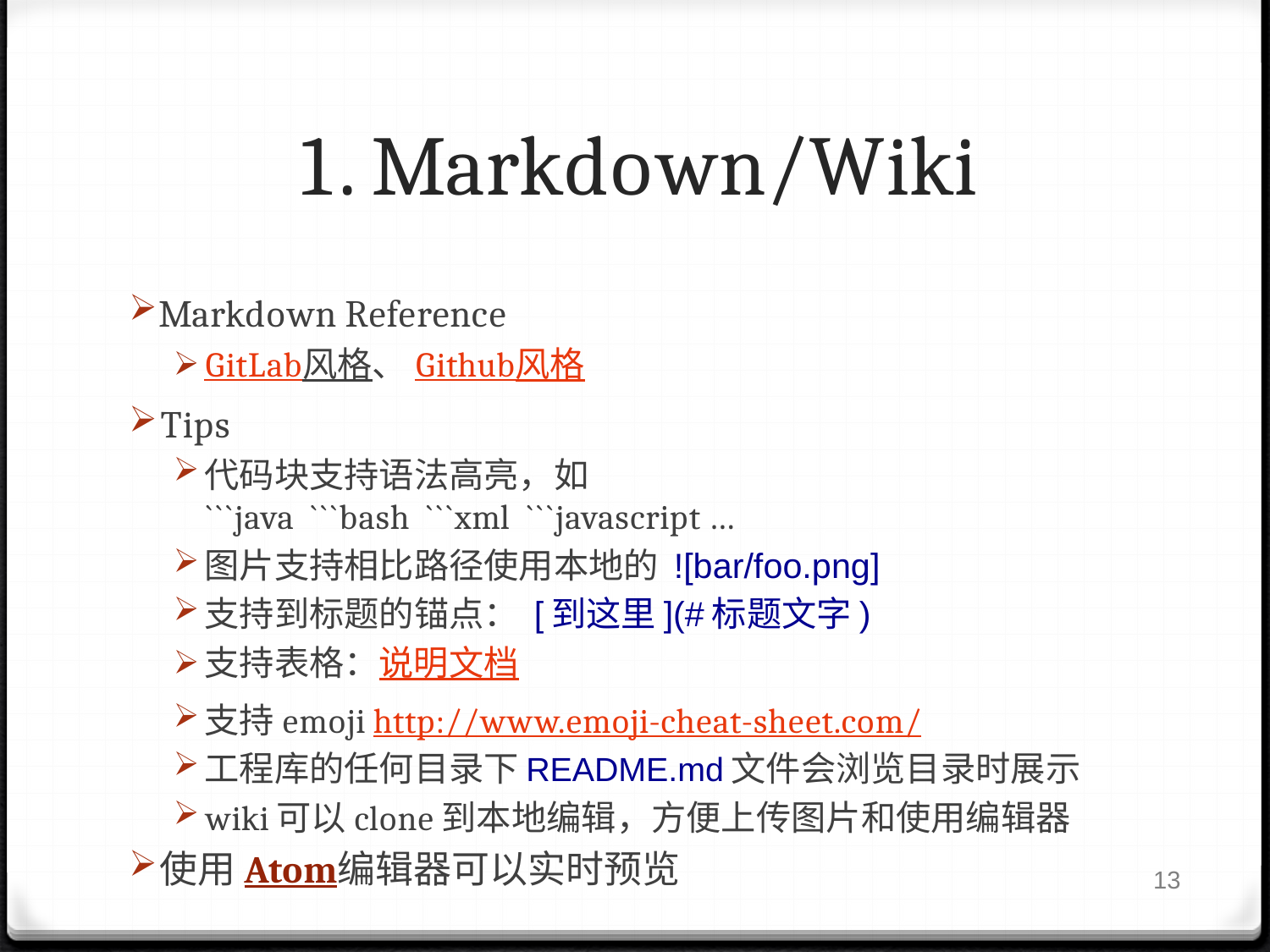

# 1. Markdown/Wiki
Markdown Reference
GitLab风格、Github风格
Tips
代码块支持语法高亮，如
```java  ```bash  ```xml  ```javascript …
图片支持相比路径使用本地的 ![bar/foo.png]
支持到标题的锚点： [到这里](#标题文字)
支持表格：说明文档
支持emoji http://www.emoji-cheat-sheet.com/
工程库的任何目录下README.md文件会浏览目录时展示
wiki可以clone到本地编辑，方便上传图片和使用编辑器
使用Atom编辑器可以实时预览
13